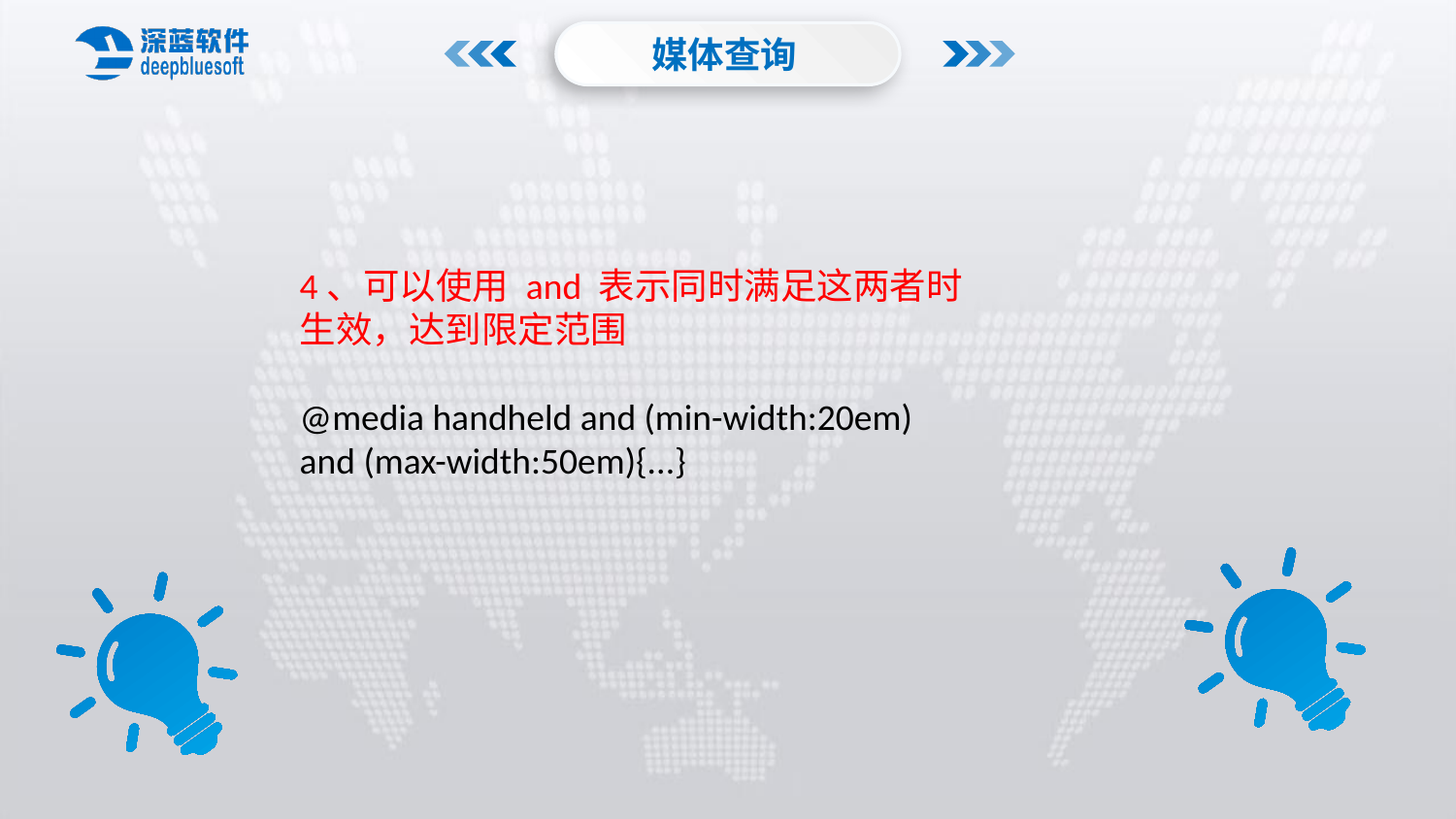

媒体查询

4、可以使用 and 表示同时满足这两者时生效，达到限定范围

@media handheld and (min-width:20em) and (max-width:50em){...}